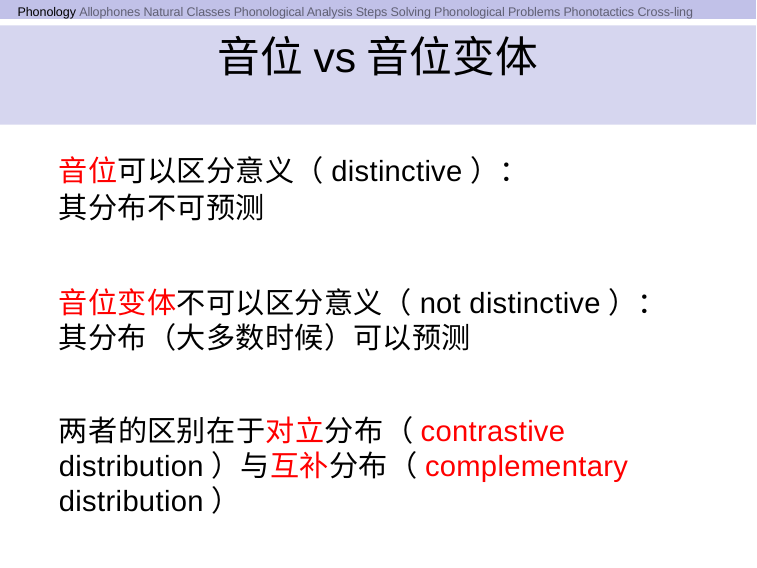

Phonology Allophones Natural Classes Phonological Analysis Steps Solving Phonological Problems Phonotactics Cross-ling
# 音位vs音位变体
音位可以区分意义（distinctive）：
其分布不可预测

音位变体不可以区分意义（not distinctive）：其分布（大多数时候）可以预测

两者的区别在于对立分布（contrastive distribution）与互补分布（complementary distribution）